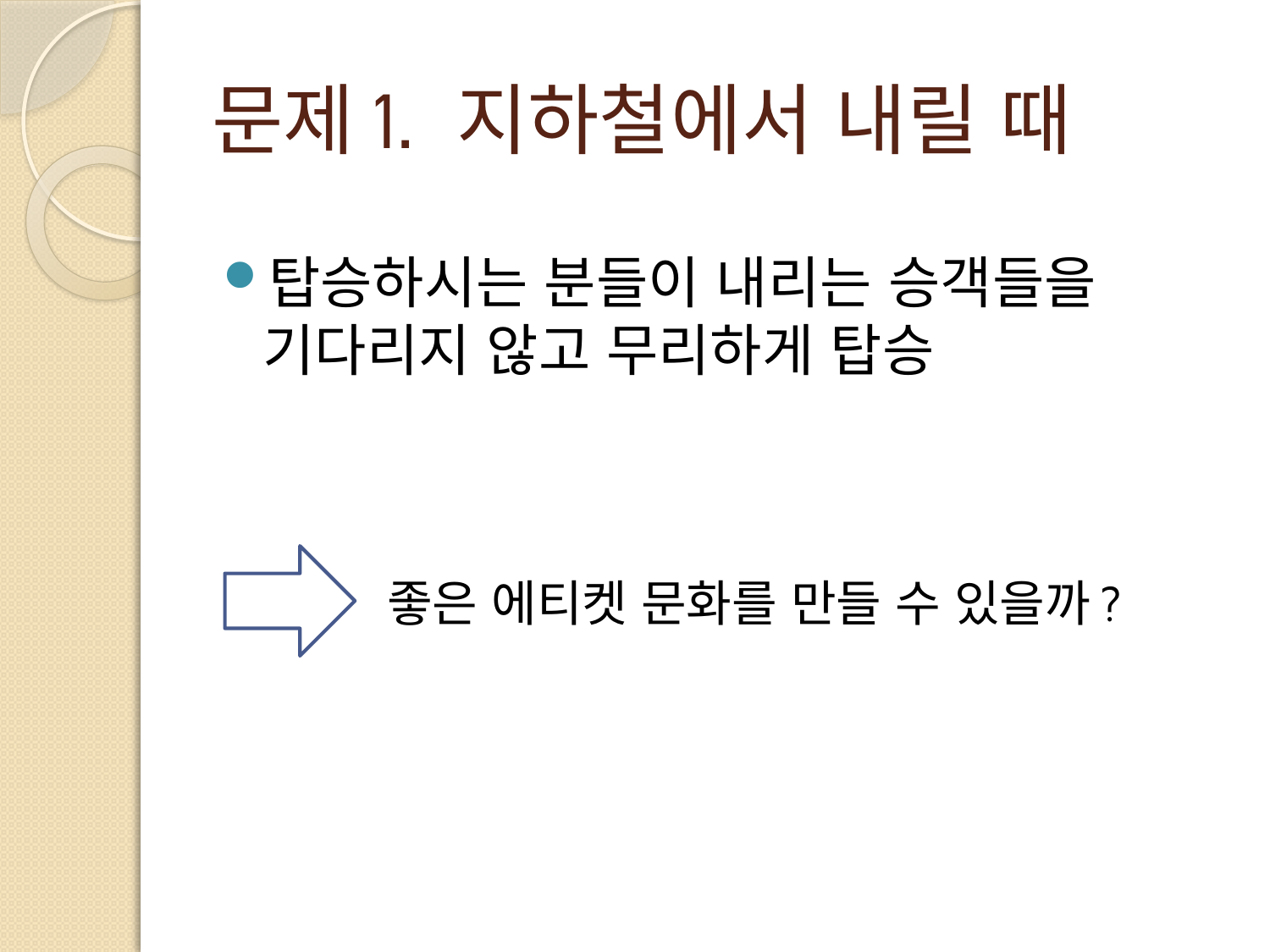

# 문제1. 지하철에서 내릴 때
탑승하시는 분들이 내리는 승객들을 기다리지 않고 무리하게 탑승

좋은 에티켓 문화를 만들 수 있을까?